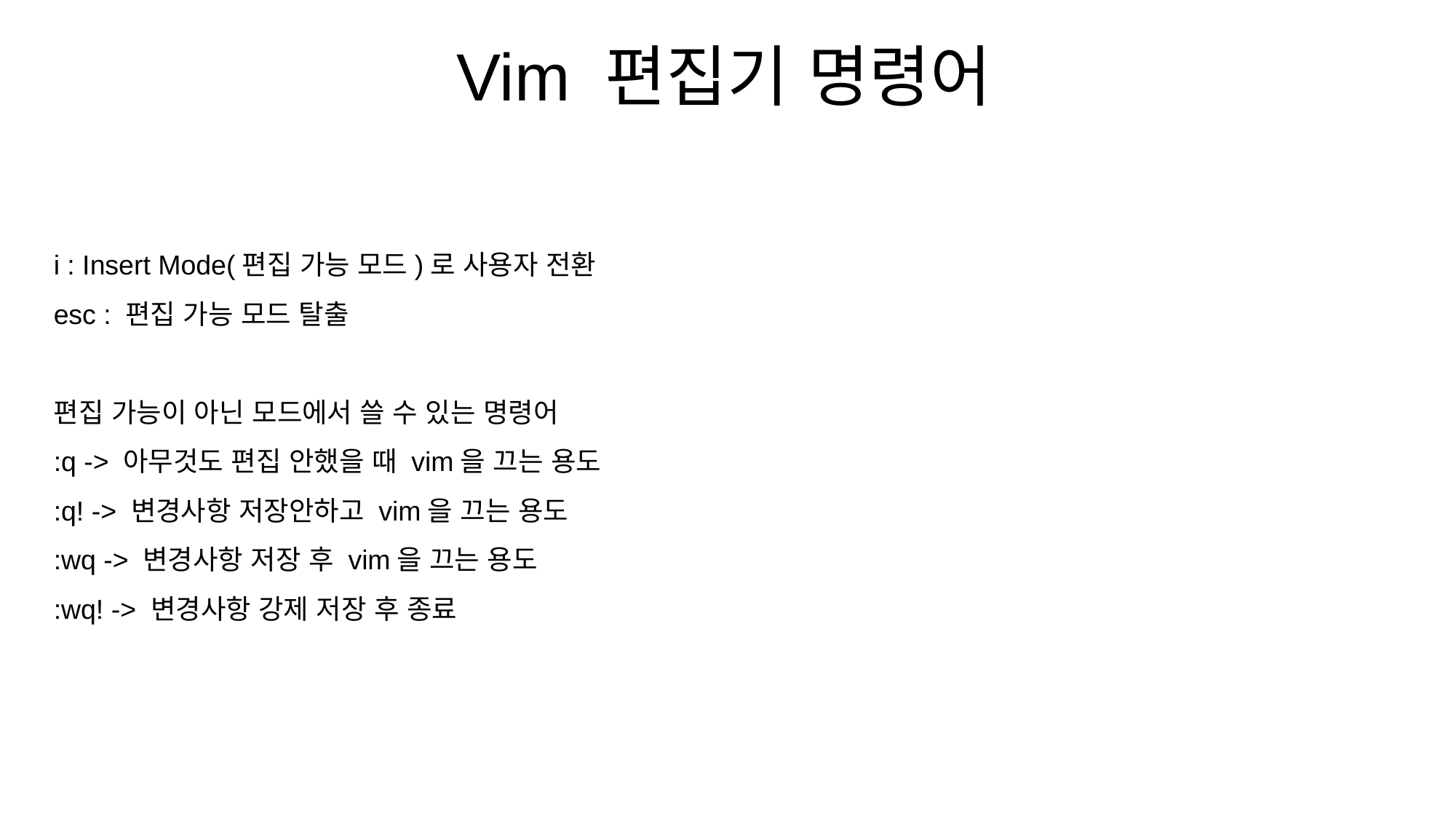

# Vim 편집기 명령어
i : Insert Mode(편집 가능 모드)로 사용자 전환
esc : 편집 가능 모드 탈출

편집 가능이 아닌 모드에서 쓸 수 있는 명령어
:q -> 아무것도 편집 안했을 때 vim을 끄는 용도
:q! -> 변경사항 저장안하고 vim을 끄는 용도
:wq -> 변경사항 저장 후 vim을 끄는 용도
:wq! -> 변경사항 강제 저장 후 종료